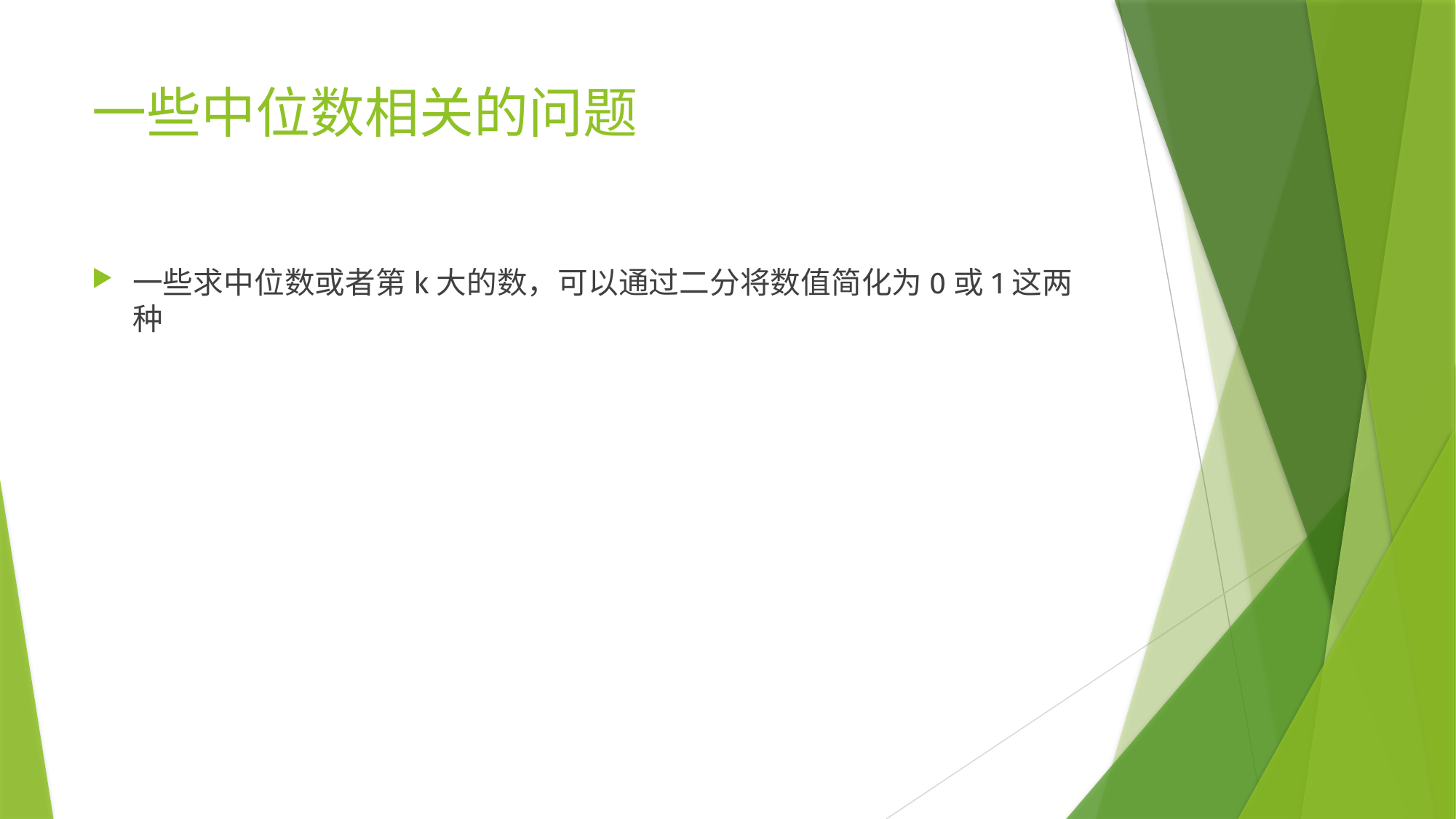

# 一些中位数相关的问题
一些求中位数或者第k大的数，可以通过二分将数值简化为0或1这两种